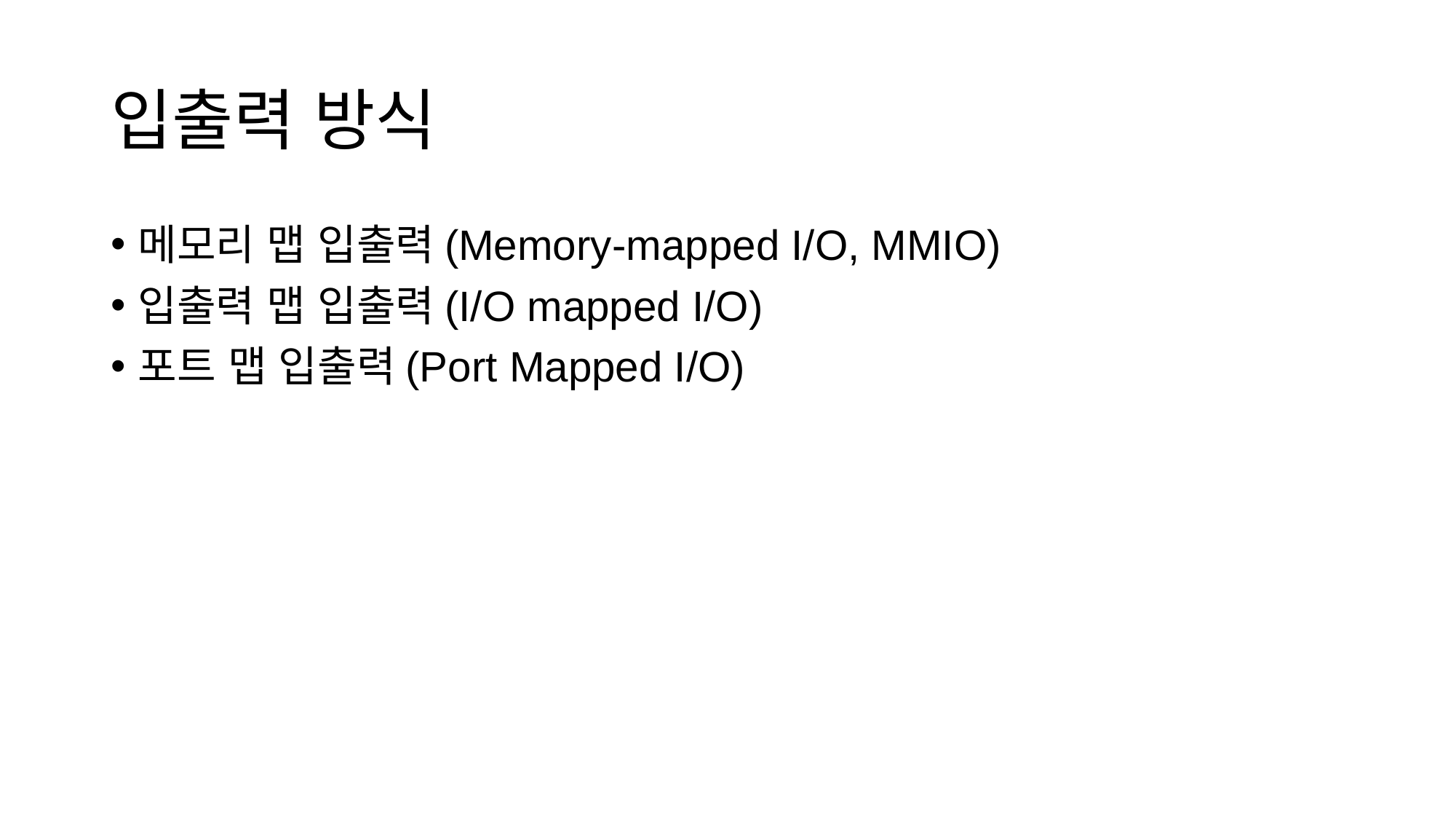

# 입출력 방식
메모리 맵 입출력(Memory-mapped I/O, MMIO)
입출력 맵 입출력(I/O mapped I/O)
포트 맵 입출력(Port Mapped I/O)